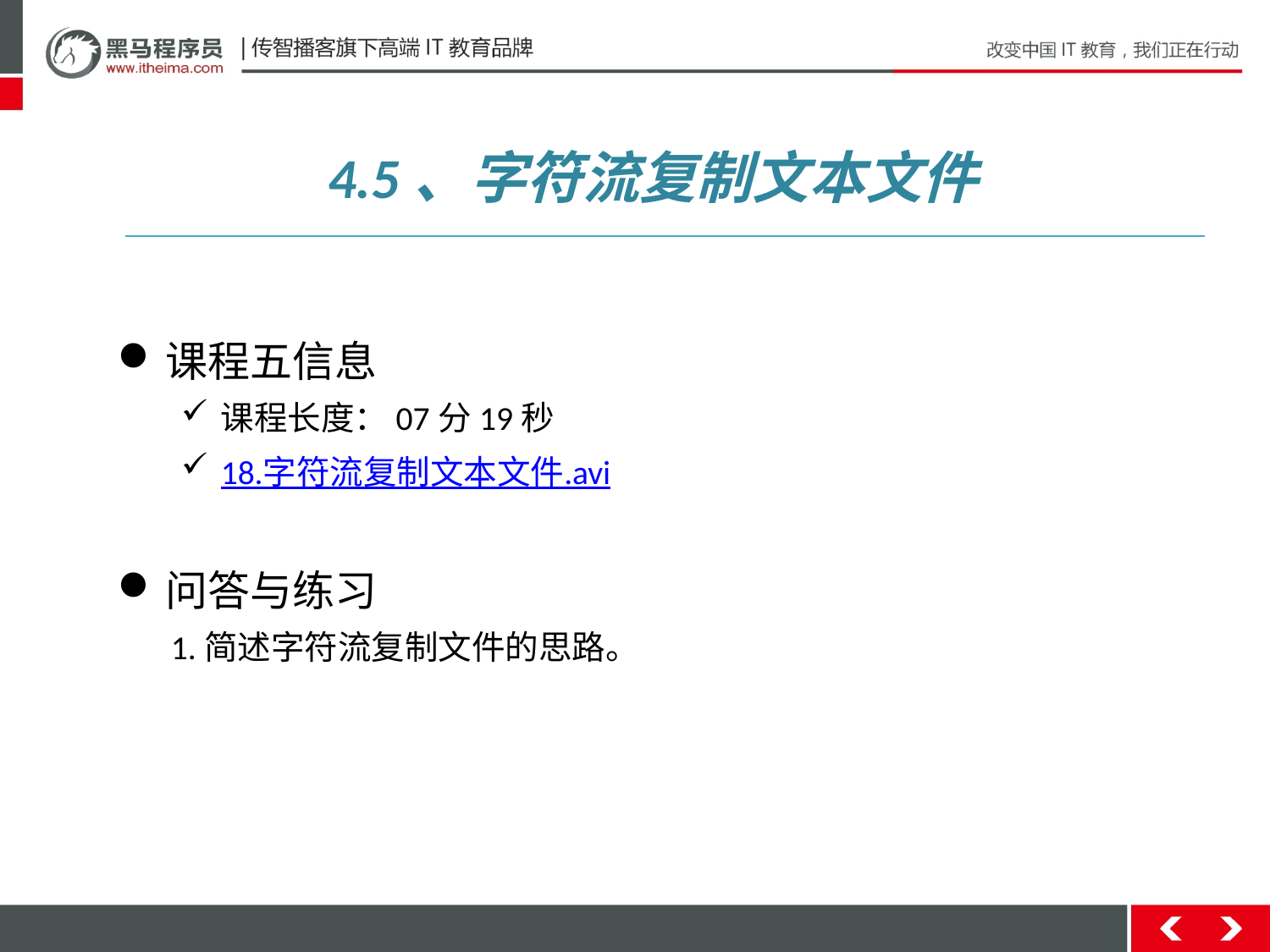

4.5、字符流复制文本文件

课程五信息
课程长度：07分19秒
18.字符流复制文本文件.avi

问答与练习
       1.简述字符流复制文件的思路。